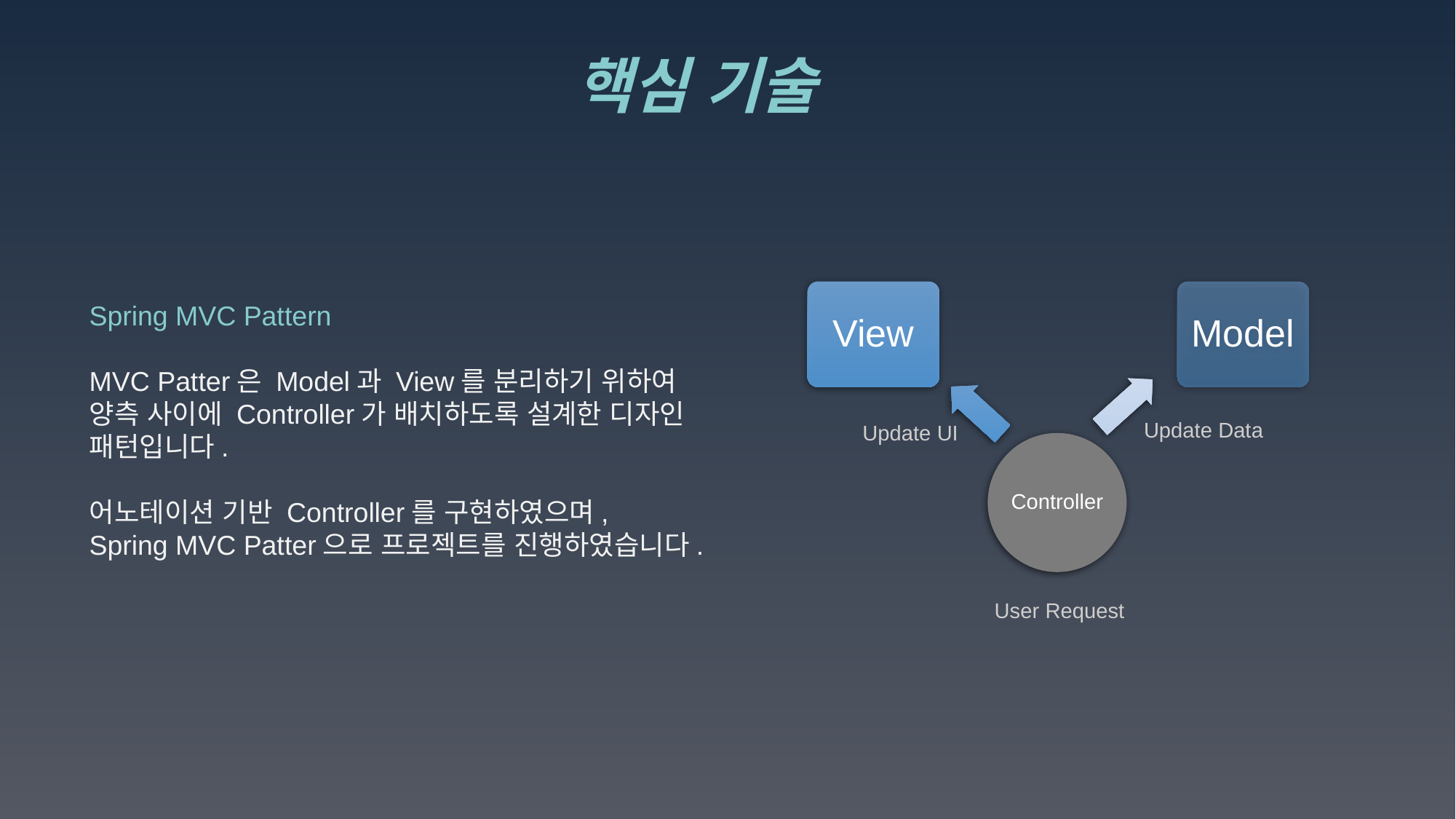

핵심 기술
Controller
View
Model
Spring MVC Pattern

MVC Patter은 Model과 View를 분리하기 위하여
양측 사이에 Controller가 배치하도록 설계한 디자인 패턴입니다.

어노테이션 기반 Controller를 구현하였으며,
Spring MVC Patter으로 프로젝트를 진행하였습니다.
Update Data
Update UI
User Request